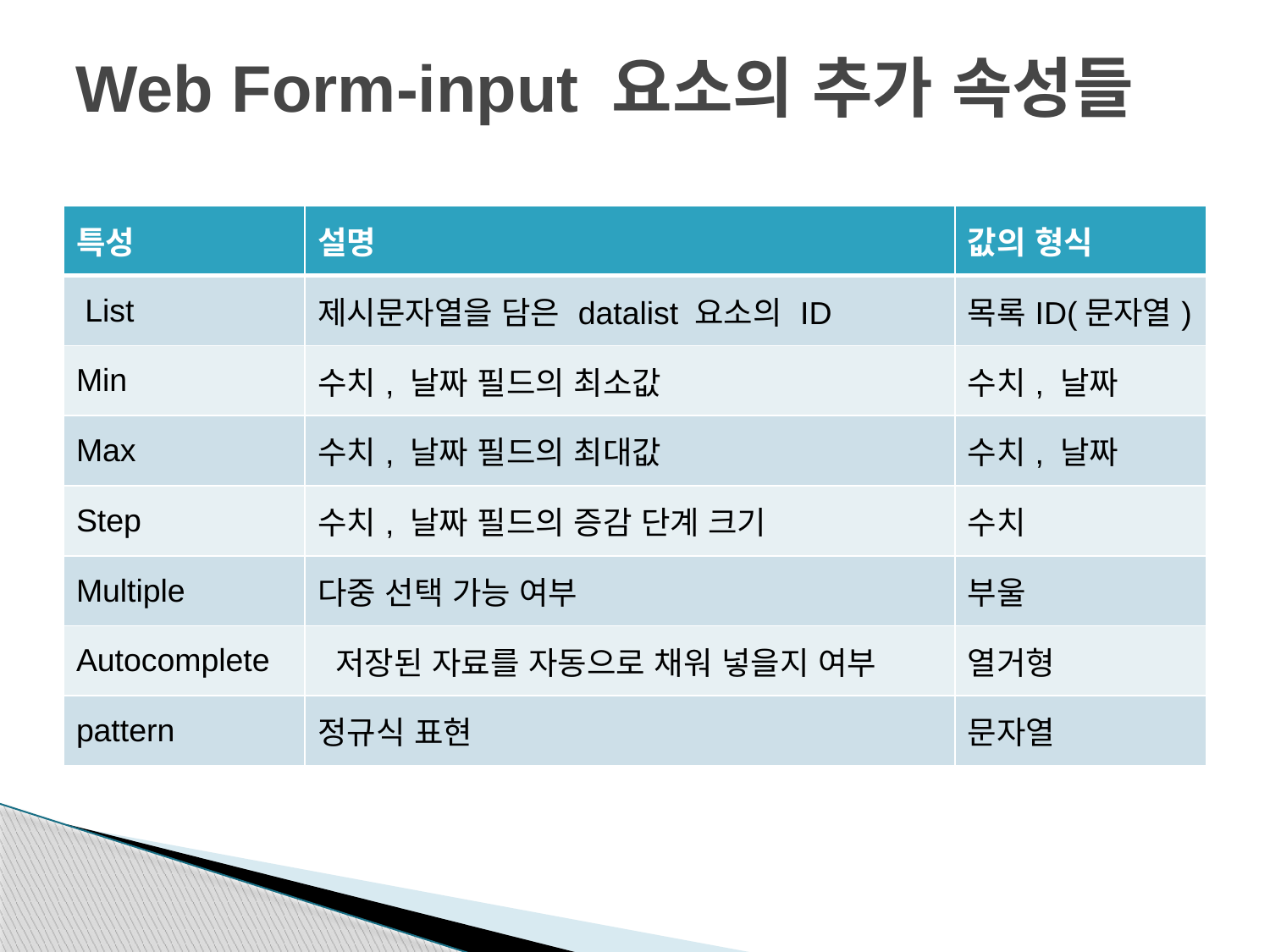

# Web Form-input 요소의 추가 속성들
| 특성 | 설명 | 값의 형식 |
| --- | --- | --- |
| List | 제시문자열을 담은 datalist 요소의 ID | 목록ID(문자열) |
| Min | 수치, 날짜 필드의 최소값 | 수치, 날짜 |
| Max | 수치, 날짜 필드의 최대값 | 수치, 날짜 |
| Step | 수치, 날짜 필드의 증감 단계 크기 | 수치 |
| Multiple | 다중 선택 가능 여부 | 부울 |
| Autocomplete | 저장된 자료를 자동으로 채워 넣을지 여부 | 열거형 |
| pattern | 정규식 표현 | 문자열 |